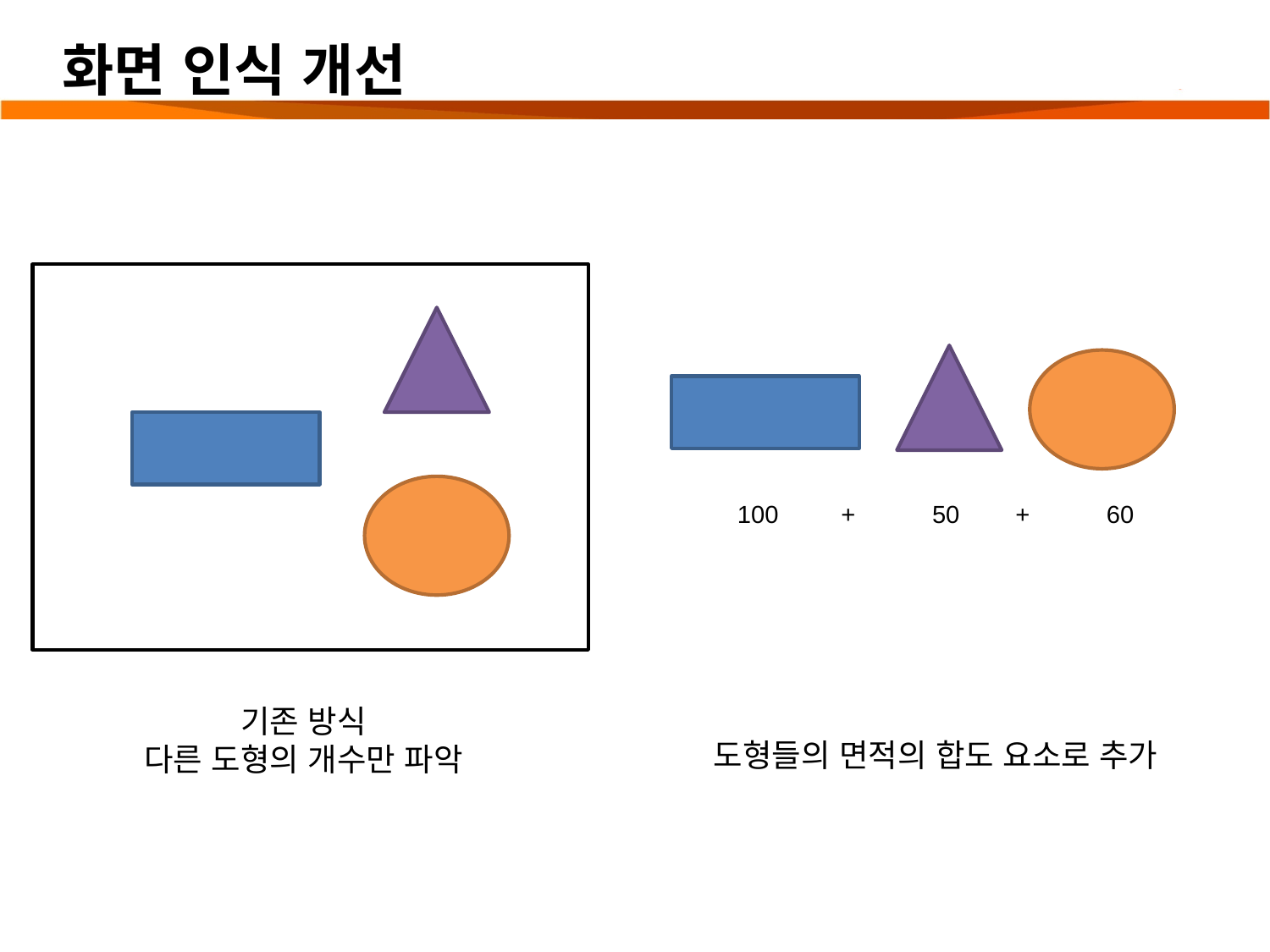

# 화면 인식 개선

100         +           50        +           60
기존 방식
다른 도형의 개수만 파악
도형들의 면적의 합도 요소로 추가